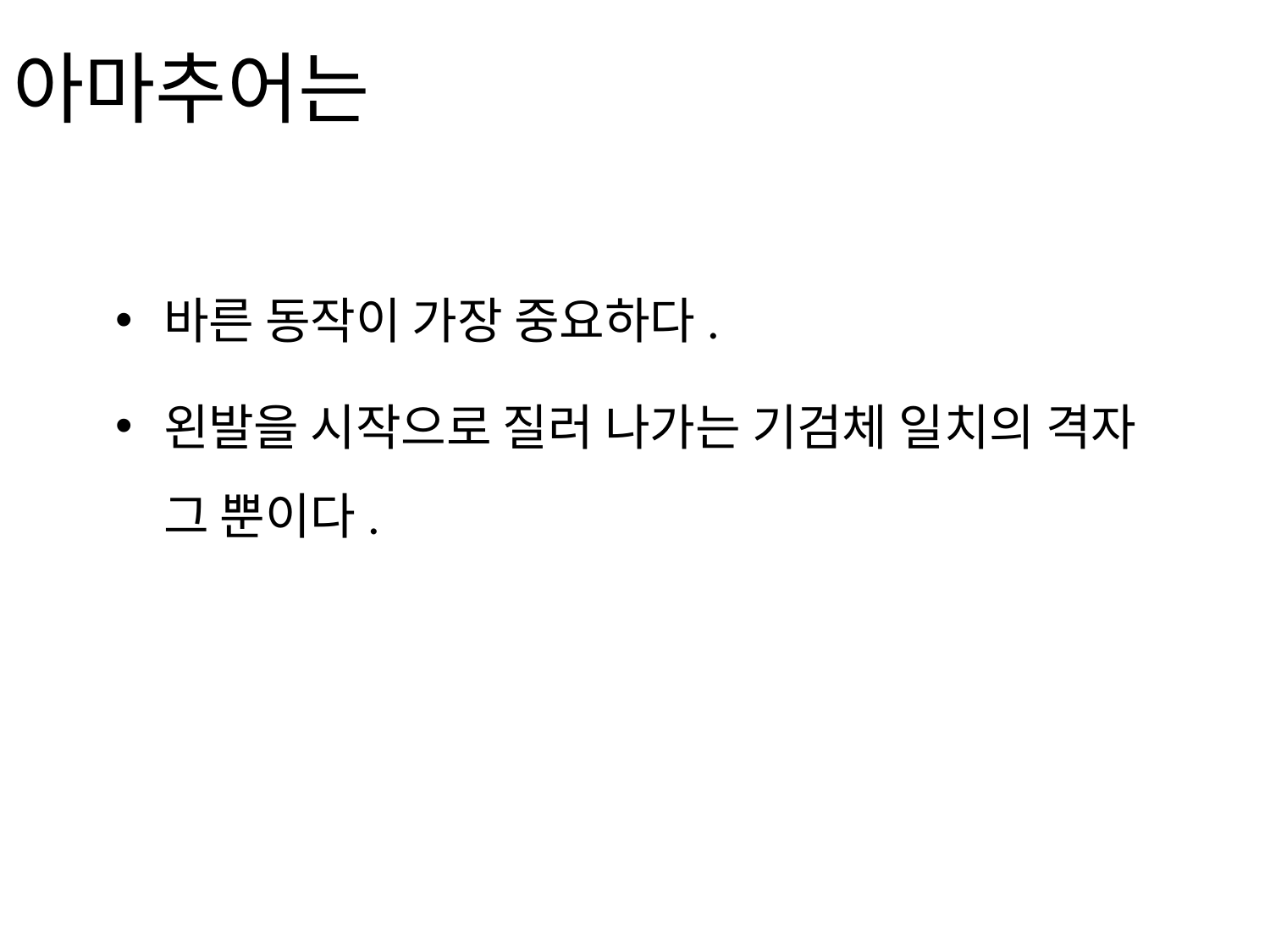

# 아마추어는
바른 동작이 가장 중요하다.
왼발을 시작으로 질러 나가는 기검체 일치의 격자 그 뿐이다.